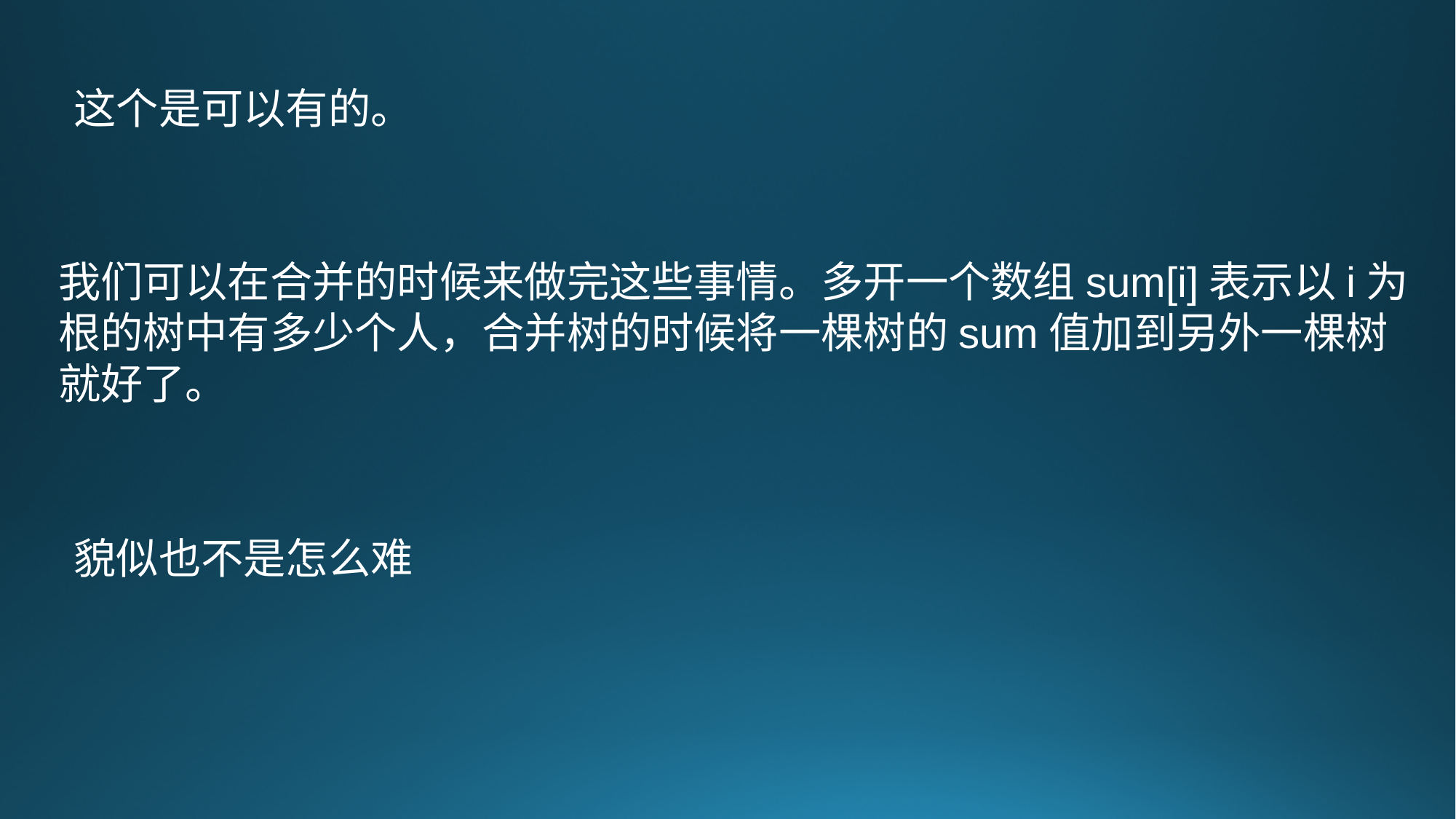

这个是可以有的。
我们可以在合并的时候来做完这些事情。多开一个数组sum[i]表示以i为
根的树中有多少个人，合并树的时候将一棵树的sum值加到另外一棵树
就好了。
貌似也不是怎么难